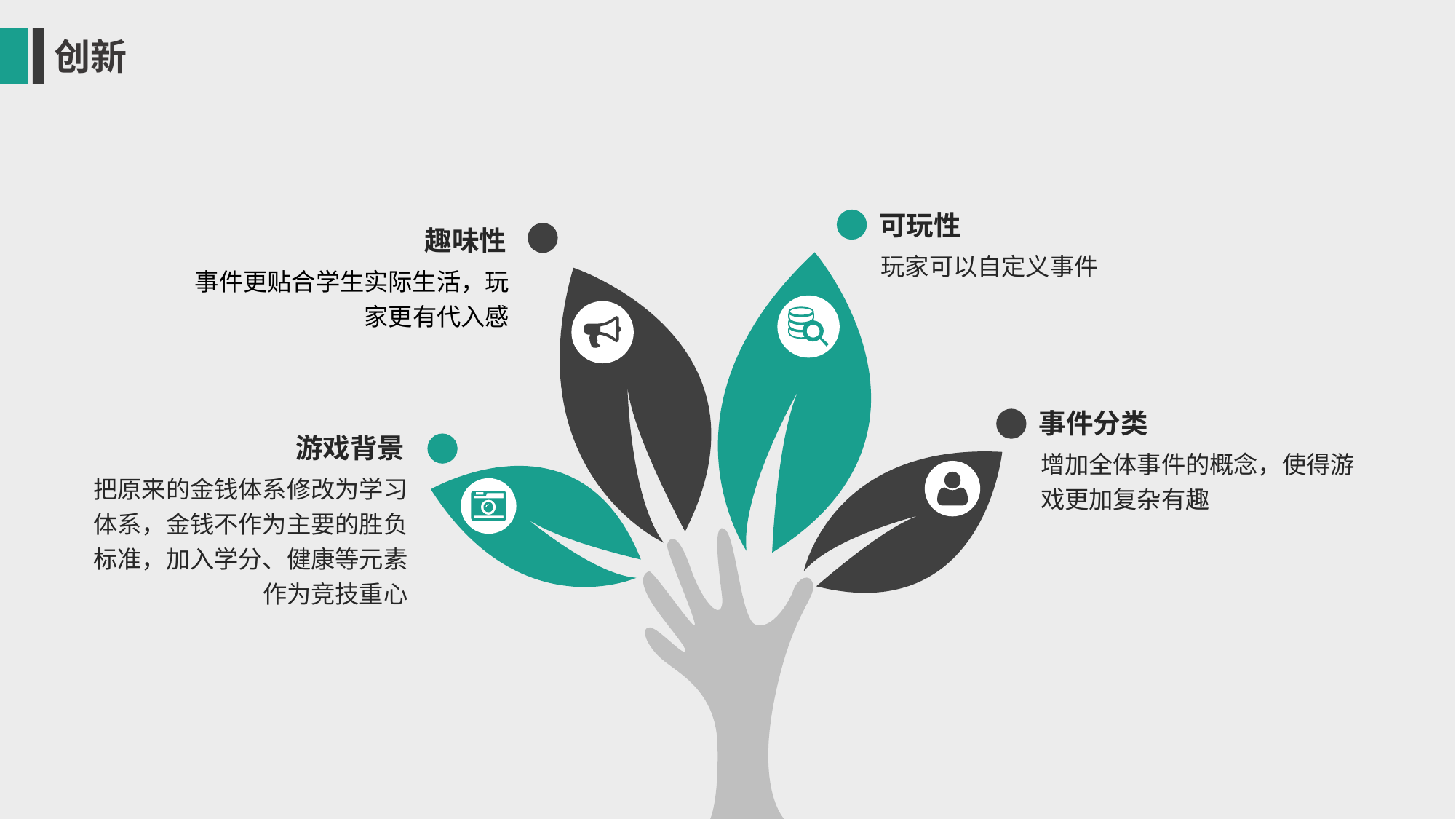

创新
可玩性

趣味性

玩家可以自定义事件

事件更贴合学生实际生活，玩家更有代入感

事件分类

游戏背景

增加全体事件的概念，使得游戏更加复杂有趣

把原来的金钱体系修改为学习体系，金钱不作为主要的胜负标准，加入学分、健康等元素作为竞技重心